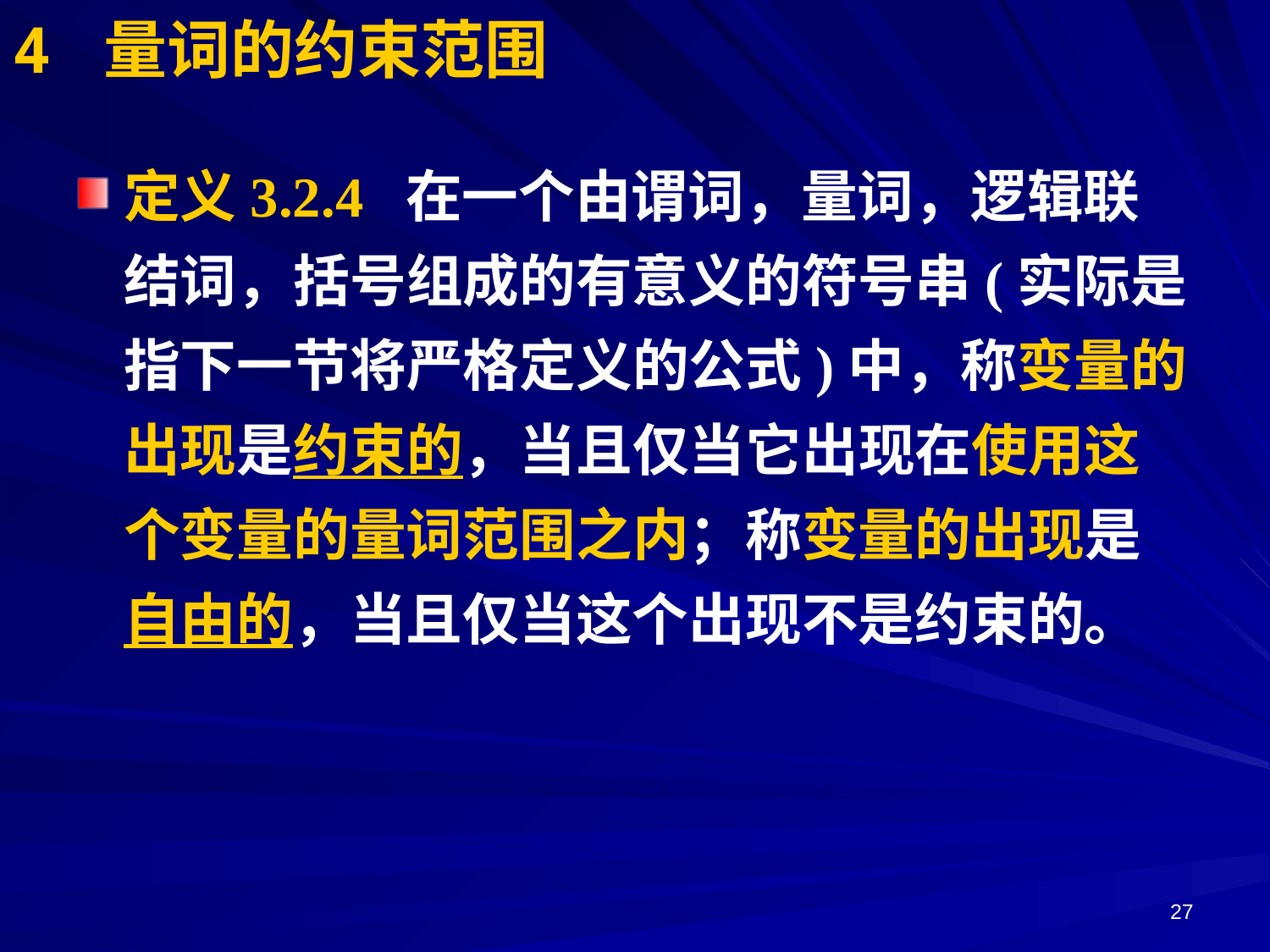

# 4 量词的约束范围
定义3.2.4  在一个由谓词，量词，逻辑联结词，括号组成的有意义的符号串(实际是指下一节将严格定义的公式)中，称变量的出现是约束的，当且仅当它出现在使用这个变量的量词范围之内；称变量的出现是自由的，当且仅当这个出现不是约束的。
27